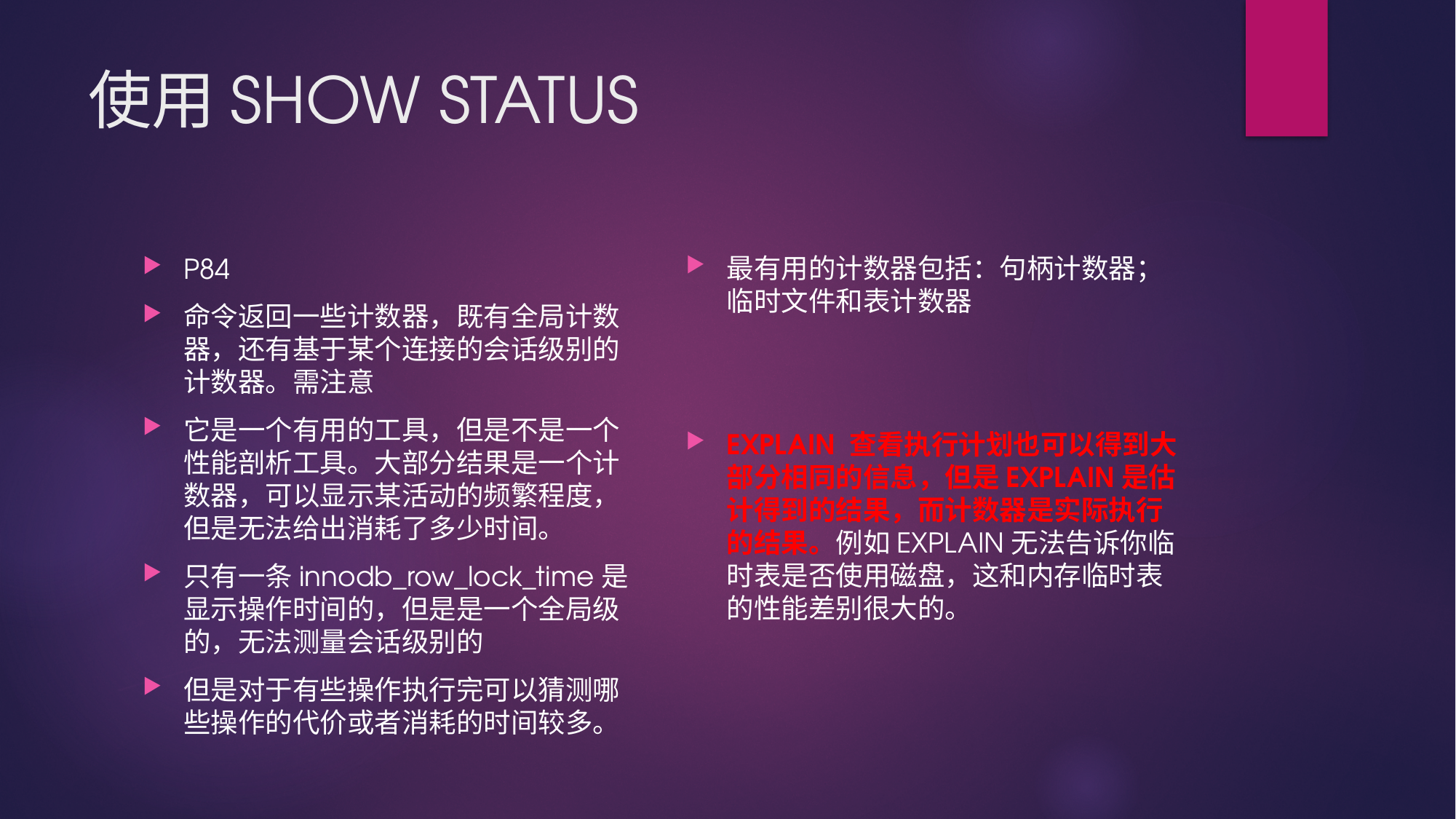

# 使用SHOW STATUS
最有用的计数器包括：句柄计数器；临时文件和表计数器

EXPLAIN 查看执行计划也可以得到大部分相同的信息，但是EXPLAIN是估计得到的结果，而计数器是实际执行的结果。例如EXPLAIN无法告诉你临时表是否使用磁盘，这和内存临时表的性能差别很大的。
P84
命令返回一些计数器，既有全局计数器，还有基于某个连接的会话级别的计数器。需注意
它是一个有用的工具，但是不是一个性能剖析工具。大部分结果是一个计数器，可以显示某活动的频繁程度，但是无法给出消耗了多少时间。
只有一条innodb_row_lock_time是显示操作时间的，但是是一个全局级的，无法测量会话级别的
但是对于有些操作执行完可以猜测哪些操作的代价或者消耗的时间较多。